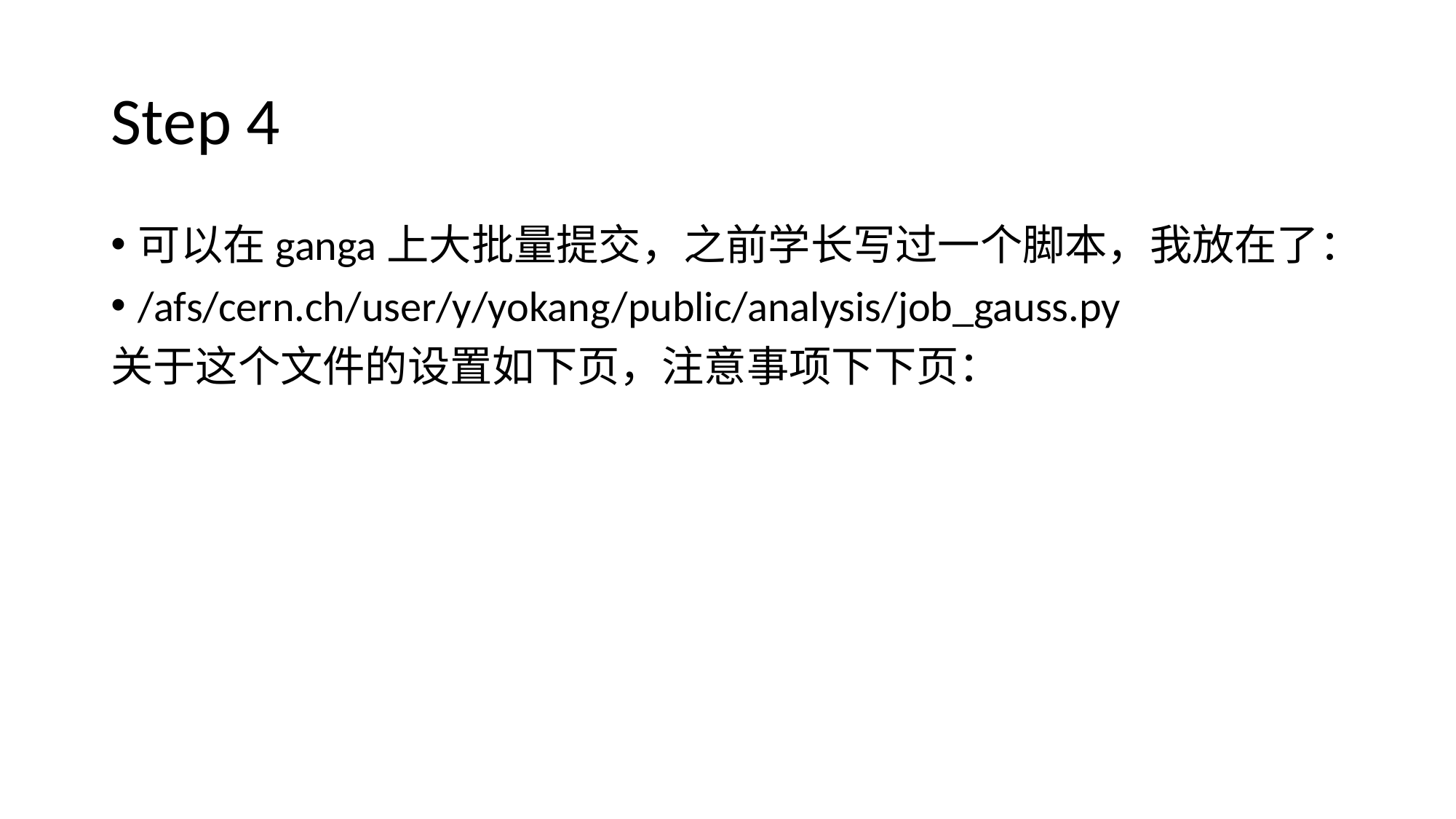

# Step 4
可以在ganga上大批量提交，之前学长写过一个脚本，我放在了：
/afs/cern.ch/user/y/yokang/public/analysis/job_gauss.py
关于这个文件的设置如下页，注意事项下下页：